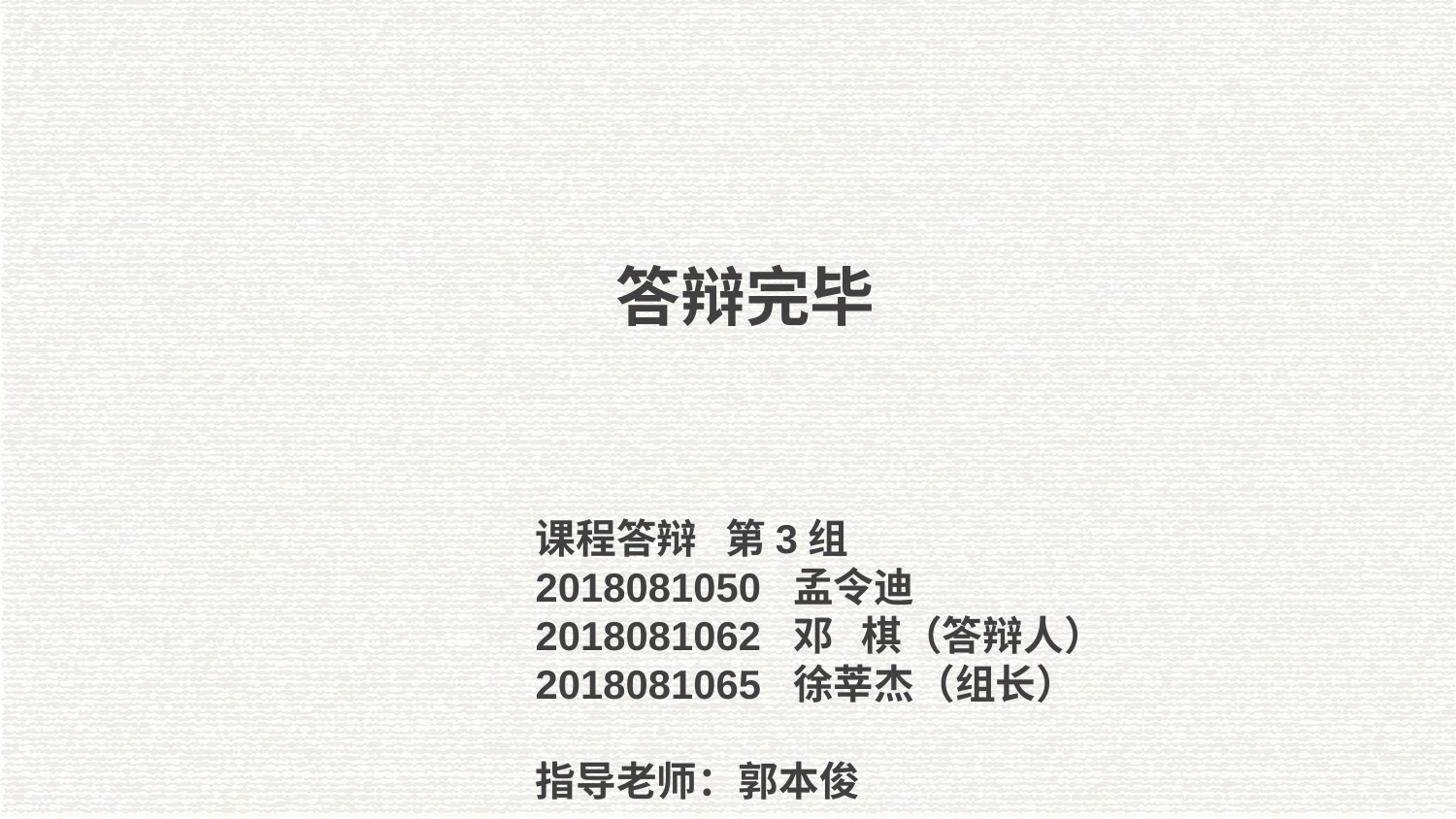

答辩完毕
课程答辩   第3组
2018081050  孟令迪
2018081062  邓   棋（答辩人）
2018081065  徐莘杰（组长）

指导老师：郭本俊